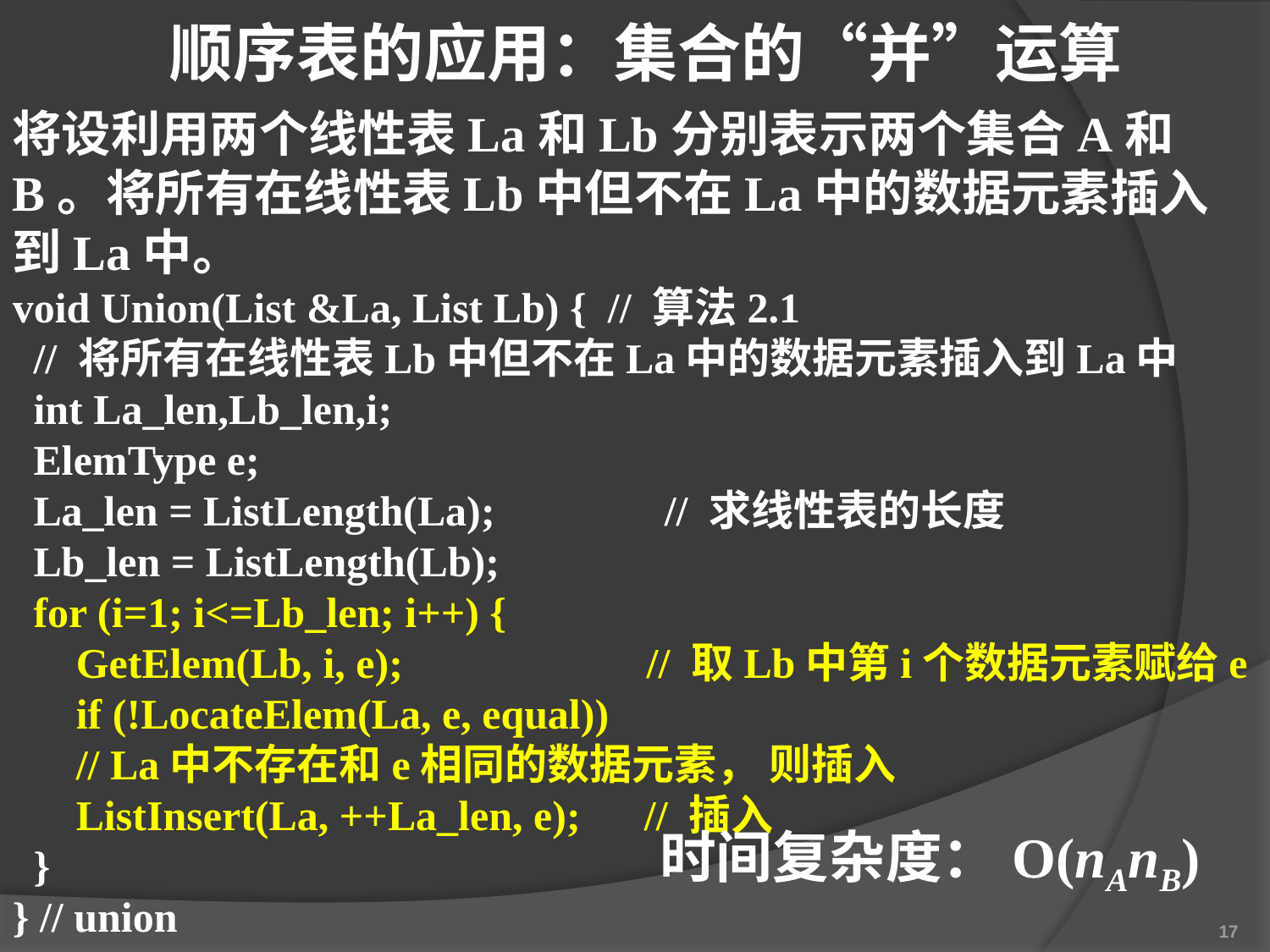

顺序表的应用：集合的“并”运算
将设利用两个线性表La和Lb分别表示两个集合A和B。将所有在线性表Lb中但不在La中的数据元素插入到La中。
void Union(List &La, List Lb) {  // 算法2.1
  // 将所有在线性表Lb中但不在La中的数据元素插入到La中
  int La_len,Lb_len,i;
  ElemType e;
  La_len = ListLength(La);                // 求线性表的长度
  Lb_len = ListLength(Lb);
  for (i=1; i<=Lb_len; i++) {
      GetElem(Lb, i, e);                       // 取Lb中第i个数据元素赋给e
      if (!LocateElem(La, e, equal))
      // La中不存在和e相同的数据元素， 则插入
      ListInsert(La, ++La_len, e);      // 插入
  }
} // union
时间复杂度：O(nAnB)
17